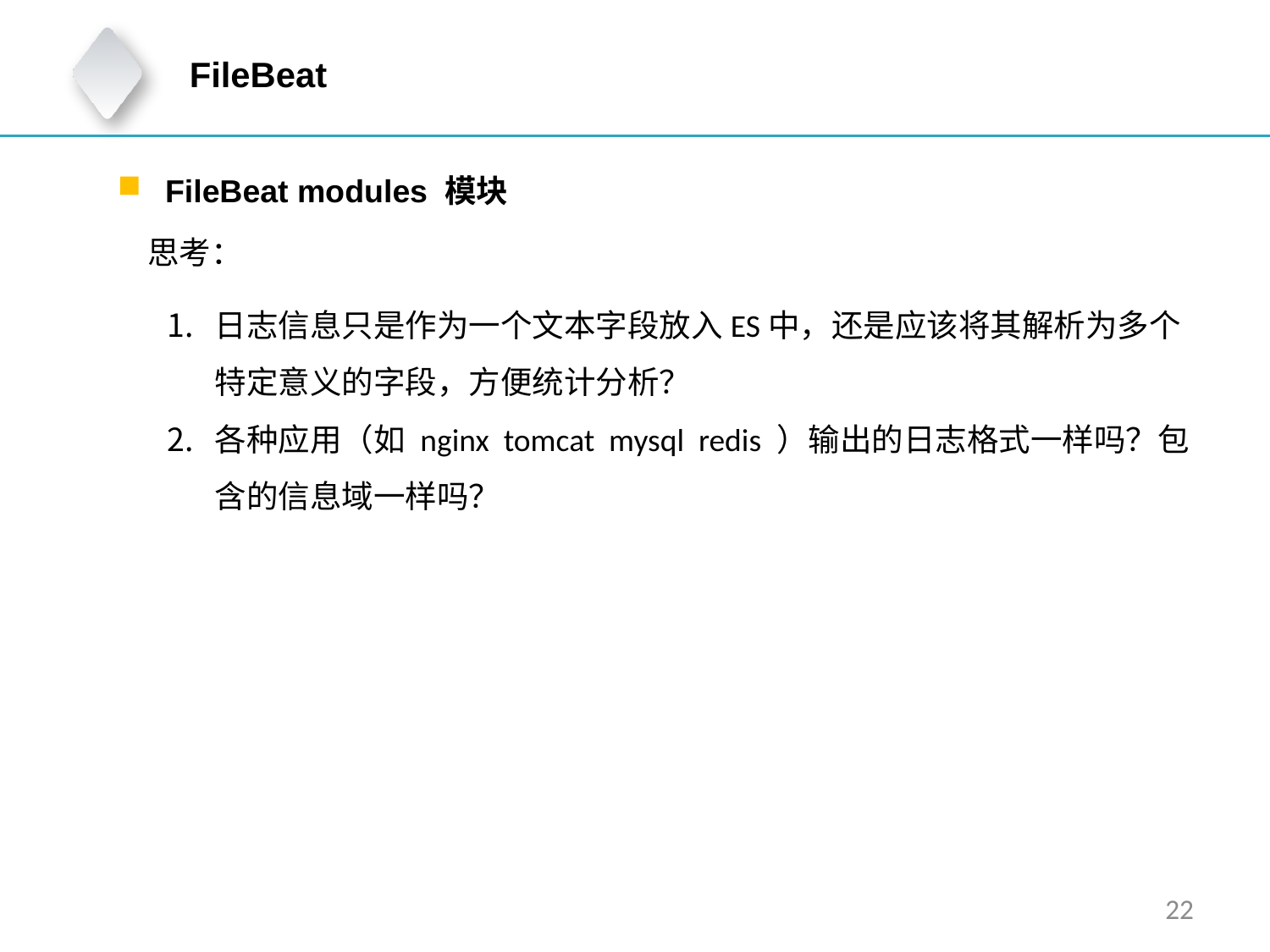

FileBeat
FileBeat modules 模块
思考：
日志信息只是作为一个文本字段放入ES中，还是应该将其解析为多个特定意义的字段，方便统计分析？
各种应用（如 nginx  tomcat  mysql  redis ）输出的日志格式一样吗？包含的信息域一样吗？
22